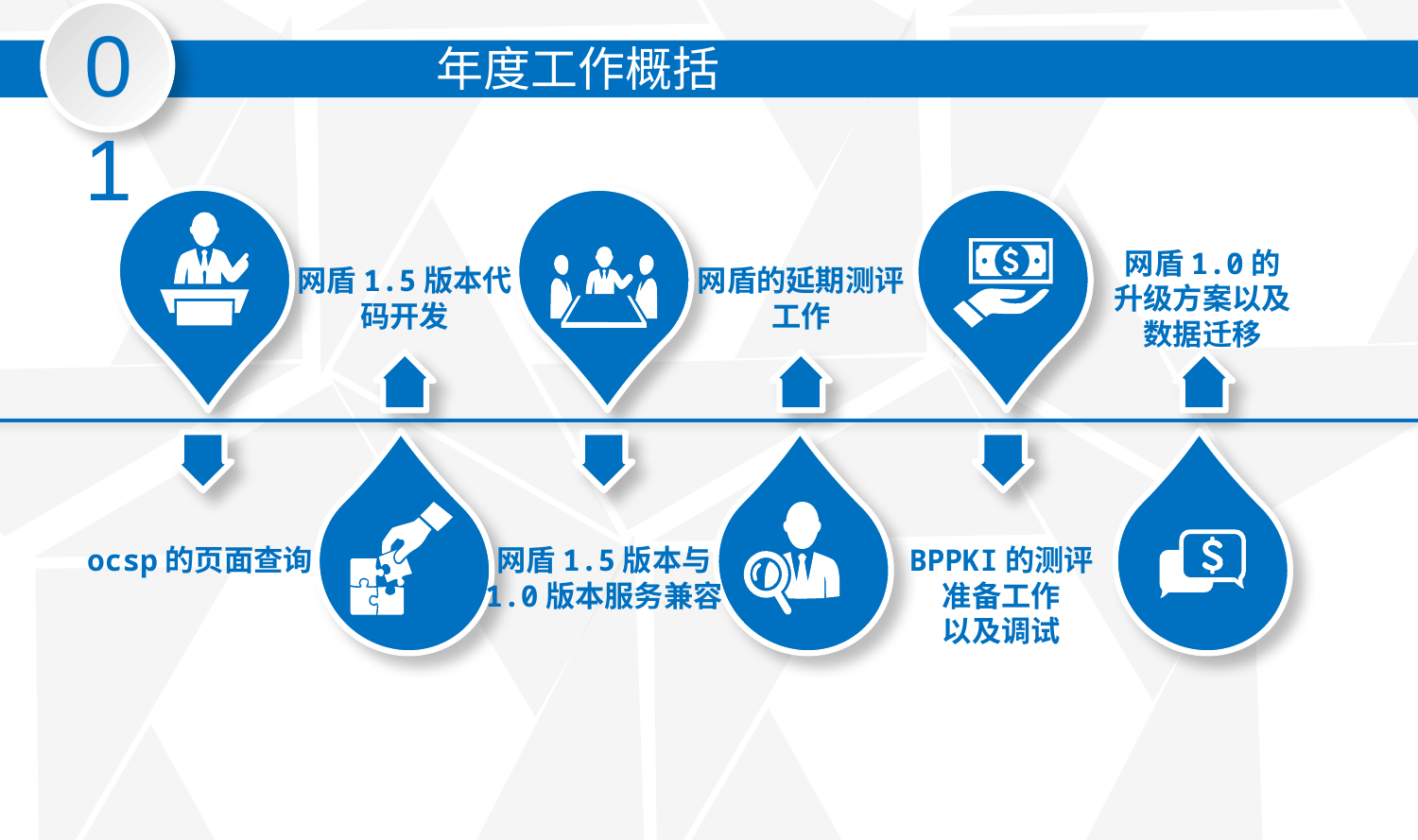

01
年度工作概括

网盾1.0的
升级方案以及
数据迁移

网盾1.5版本代码开发
网盾的延期测评
工作

ocsp的页面查询
网盾1.5版本与
1.0版本服务兼容
BPPKI的测评
准备工作
以及调试